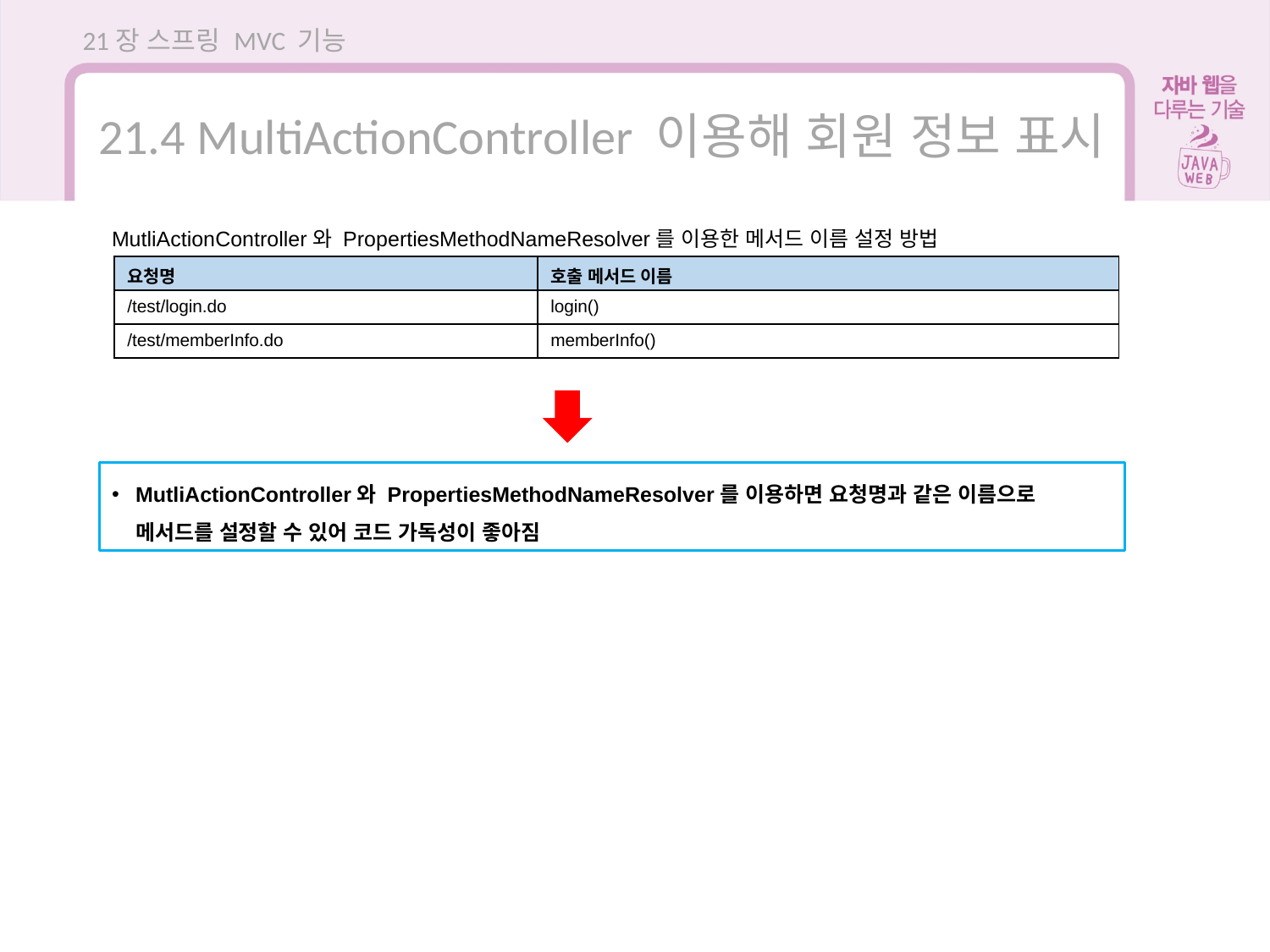

21장 스프링 MVC 기능
21.4 MultiActionController 이용해 회원 정보 표시
MutliActionController와 PropertiesMethodNameResolver를 이용한 메서드 이름 설정 방법
| 요청명 | 호출 메서드 이름 |
| --- | --- |
| /test/login.do | login() |
| /test/memberInfo.do | memberInfo() |

MutliActionController와 PropertiesMethodNameResolver를 이용하면 요청명과 같은 이름으로 메서드를 설정할 수 있어 코드 가독성이 좋아짐